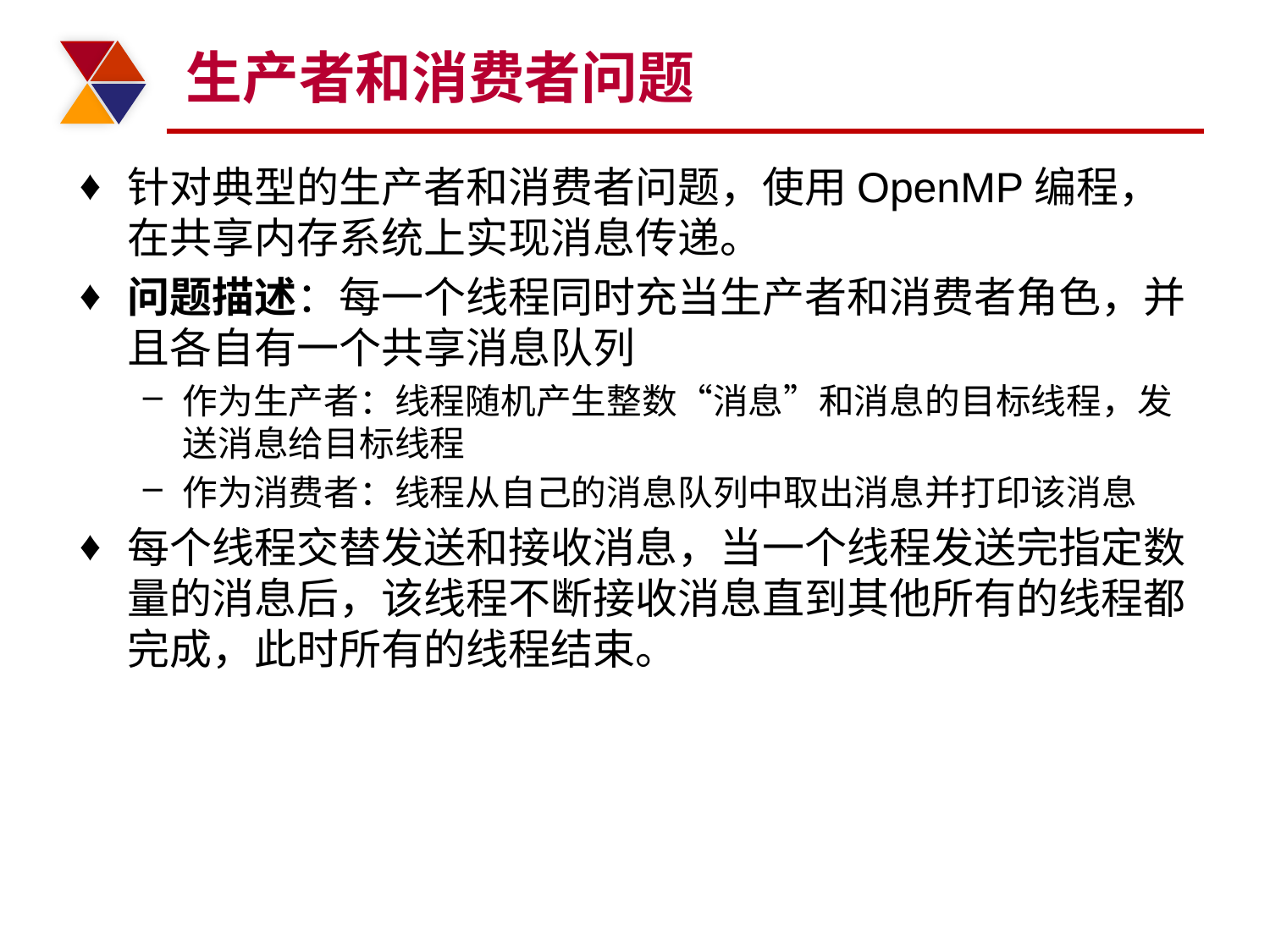

# 生产者和消费者问题
针对典型的生产者和消费者问题，使用OpenMP编程，在共享内存系统上实现消息传递。
问题描述：每一个线程同时充当生产者和消费者角色，并且各自有一个共享消息队列
作为生产者：线程随机产生整数“消息”和消息的目标线程，发送消息给目标线程
作为消费者：线程从自己的消息队列中取出消息并打印该消息
每个线程交替发送和接收消息，当一个线程发送完指定数量的消息后，该线程不断接收消息直到其他所有的线程都完成，此时所有的线程结束。